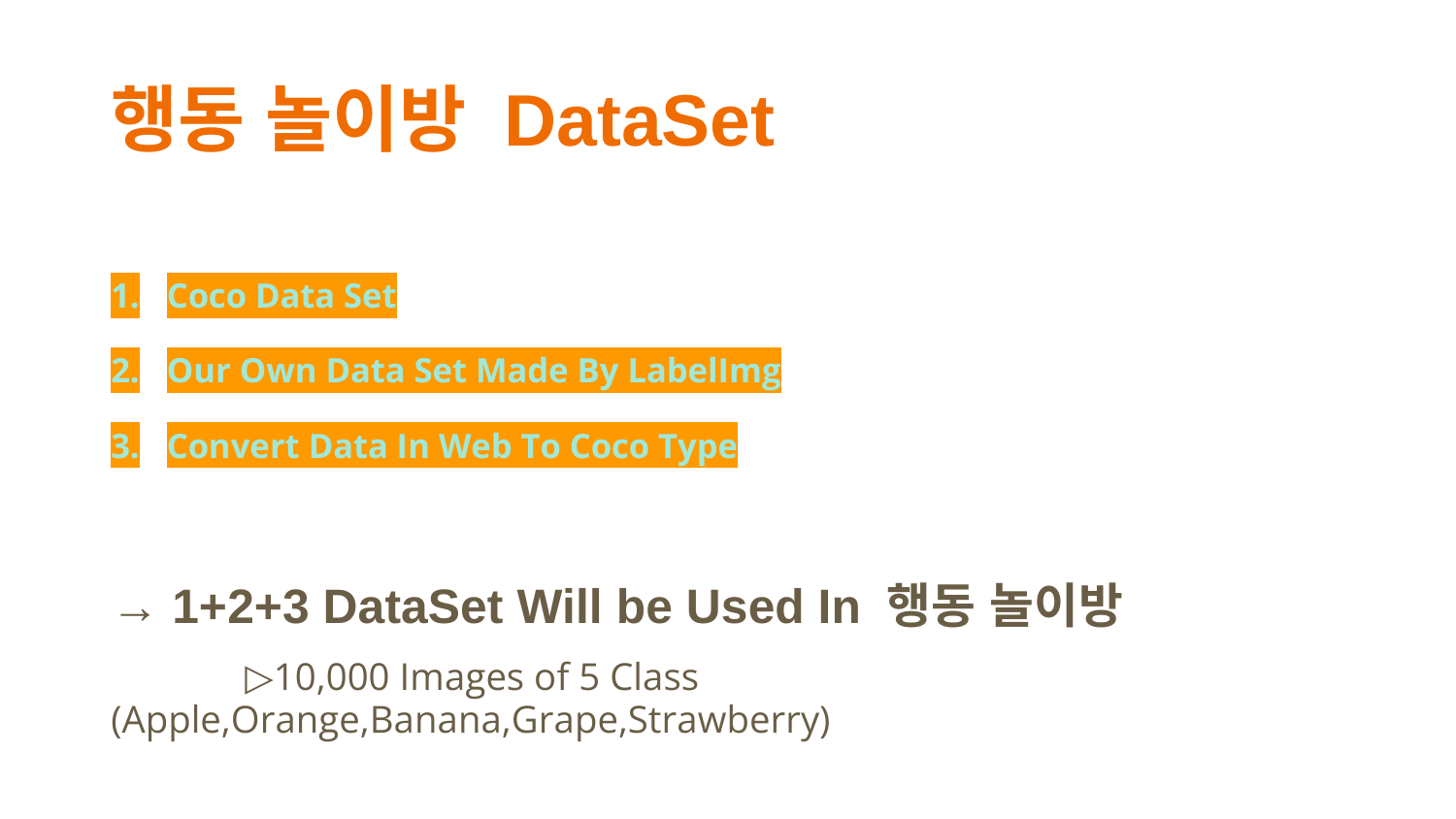

# 행동 놀이방 DataSet
Coco Data Set
Our Own Data Set Made By LabelImg
Convert Data In Web To Coco Type

→ 1+2+3 DataSet Will be Used In 행동 놀이방
	▷10,000 Images of 5 Class (Apple,Orange,Banana,Grape,Strawberry)